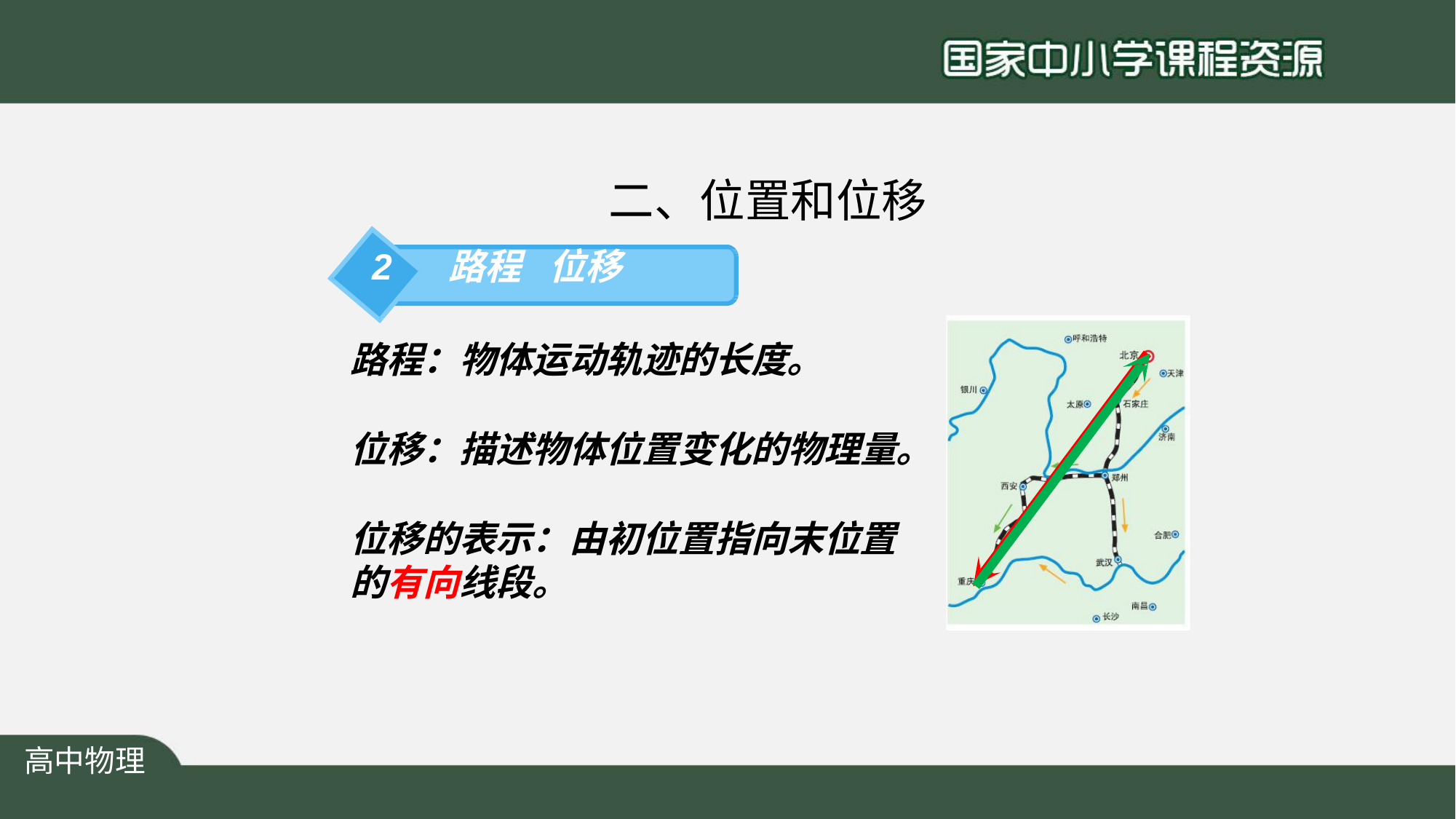

# 二、位置和位移

2	路程	位移

路程：物体运动轨迹的长度。

位移：描述物体位置变化的物理量。

位移的表示：由初位置指向末位置 的有向线段。

高中物理